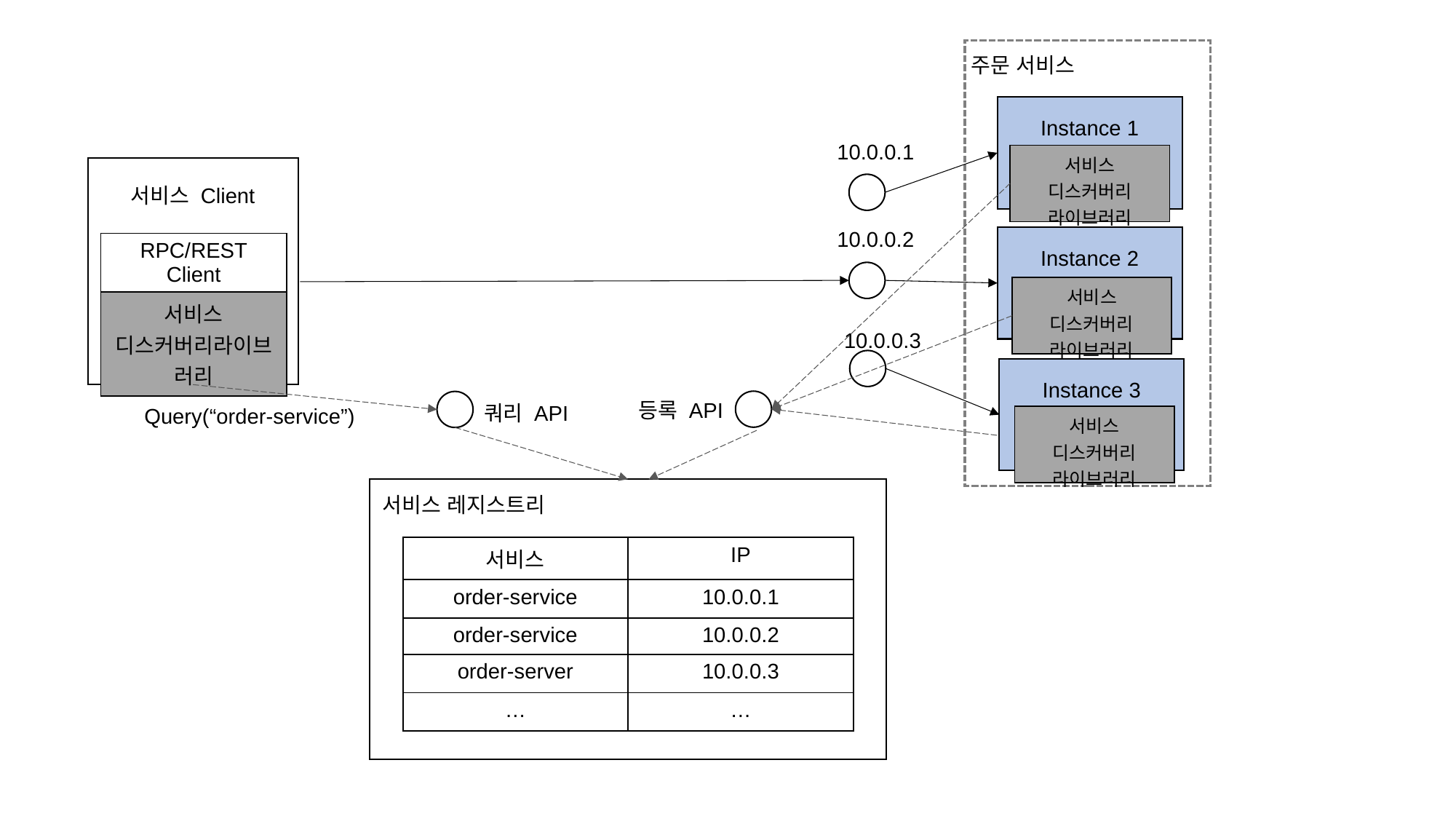

주문 서비스
Instance 1

10.0.0.1
| 서비스 디스커버리 라이브러리 |
| --- |
서비스 Client

10.0.0.2
Instance 2

| RPC/REST Client |
| --- |
| 서비스 디스커버리라이브러리 |

| 서비스 디스커버리 라이브러리 |
| --- |
10.0.0.3

Instance 3

등록 API
쿼리 API
Query(“order-service”)
| 서비스 디스커버리 라이브러리 |
| --- |

서비스 레지스트리
| 서비스 | IP |
| --- | --- |
| order-service | 10.0.0.1 |
| order-service | 10.0.0.2 |
| order-server | 10.0.0.3 |
| … | … |